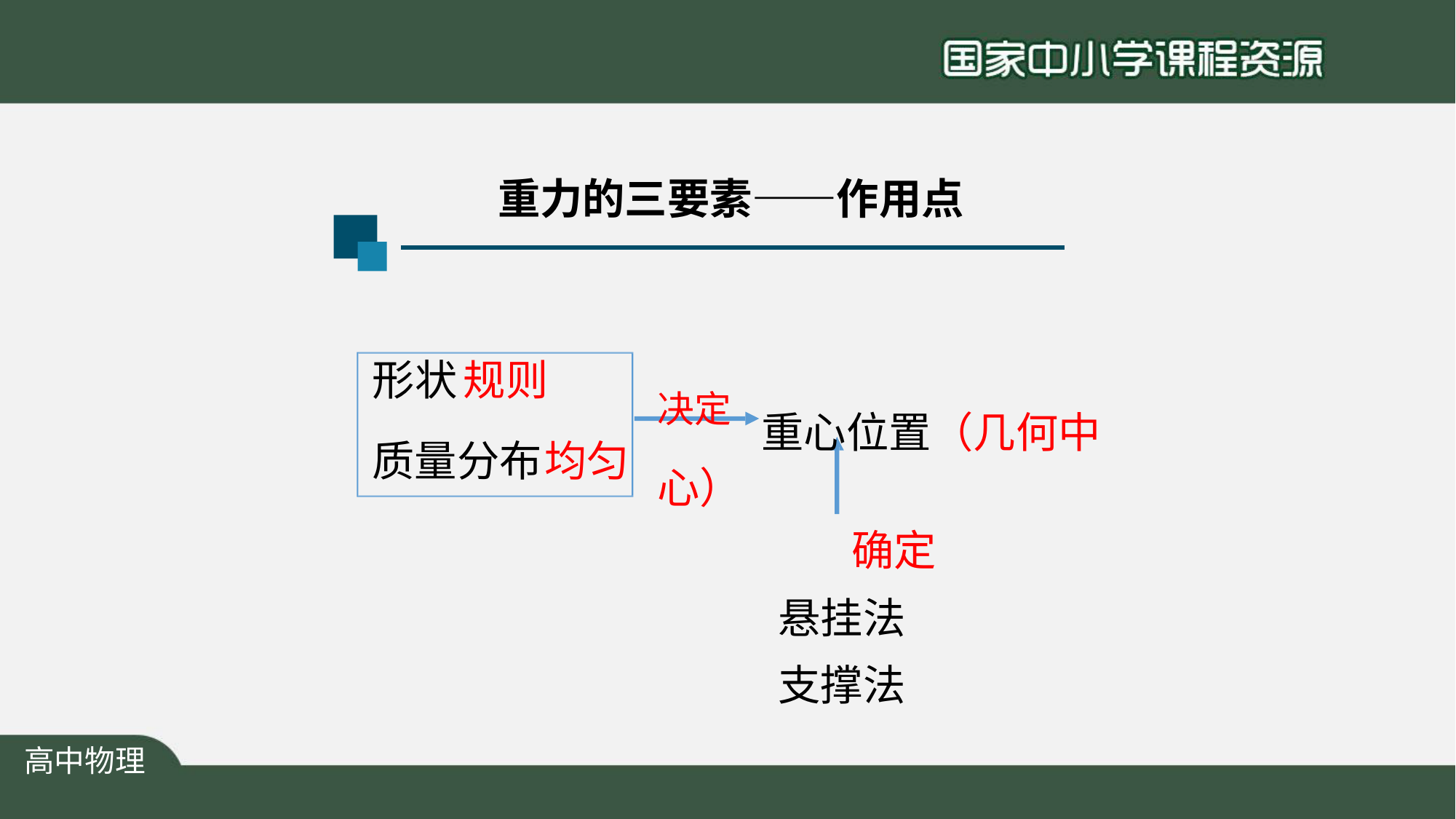

# 重力的三要素——作用点

形状规则
质量分布均匀

决定	重心位置（几何中心）
确定
悬挂法 支撑法

高中物理